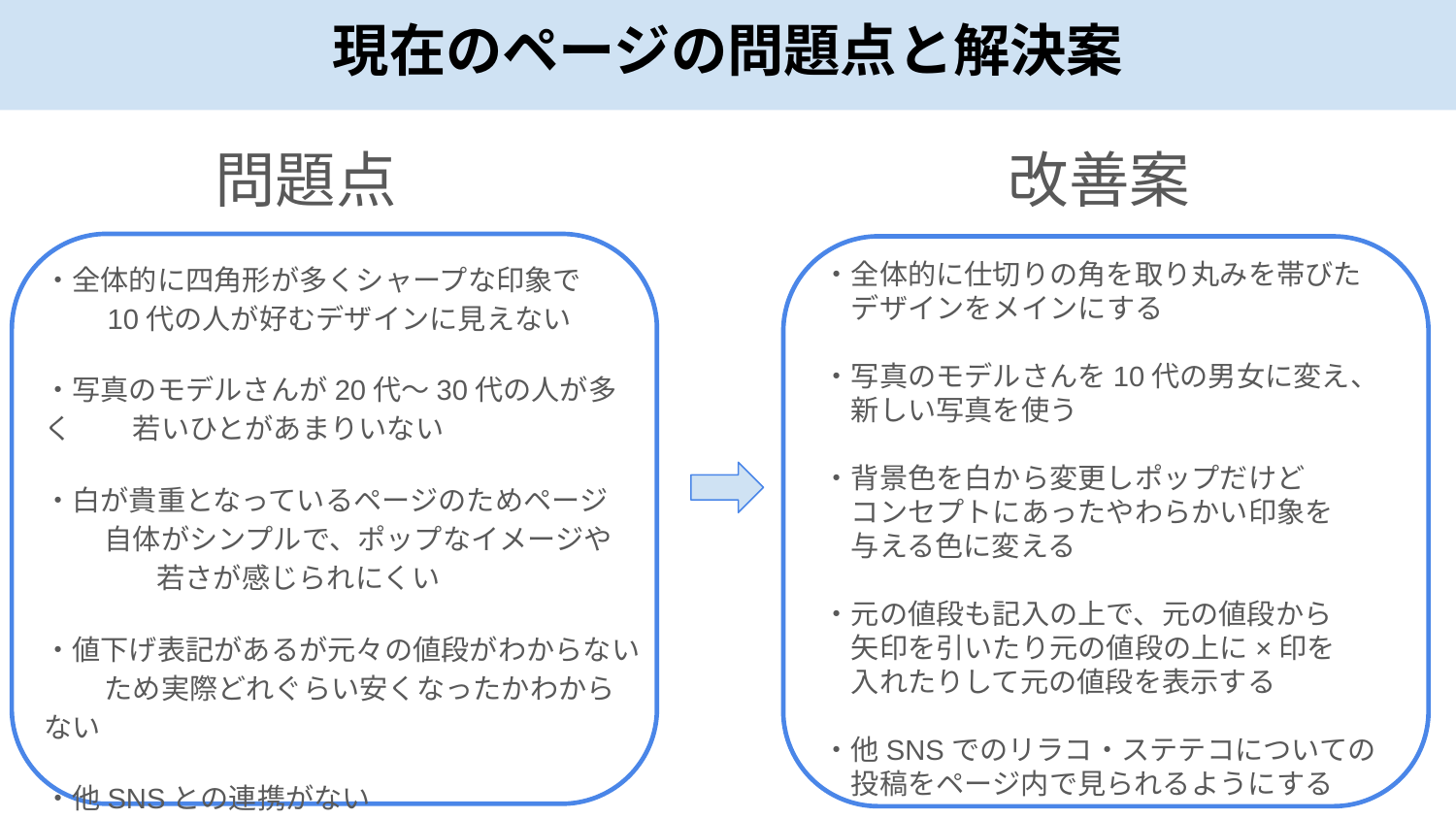

# 現在のページの問題点と解決案
問題点
改善案

・全体的に四角形が多くシャープな印象で　　　　10代の人が好むデザインに見えない
・写真のモデルさんが20代～30代の人が多く　    若いひとがあまりいない
・白が貴重となっているページのためページ　　    自体がシンプルで、ポップなイメージや　　　       若さが感じられにくい
・値下げ表記があるが元々の値段がわからない　    ため実際どれぐらい安くなったかわからない
・他SNSとの連携がない
・全体的に仕切りの角を取り丸みを帯びた
　デザインをメインにする

・写真のモデルさんを10代の男女に変え、
　新しい写真を使う

・背景色を白から変更しポップだけど
　コンセプトにあったやわらかい印象を
　与える色に変える

・元の値段も記入の上で、元の値段から
　矢印を引いたり元の値段の上に×印を
　入れたりして元の値段を表示する

・他SNSでのリラコ・ステテコについての
　投稿をページ内で見られるようにする